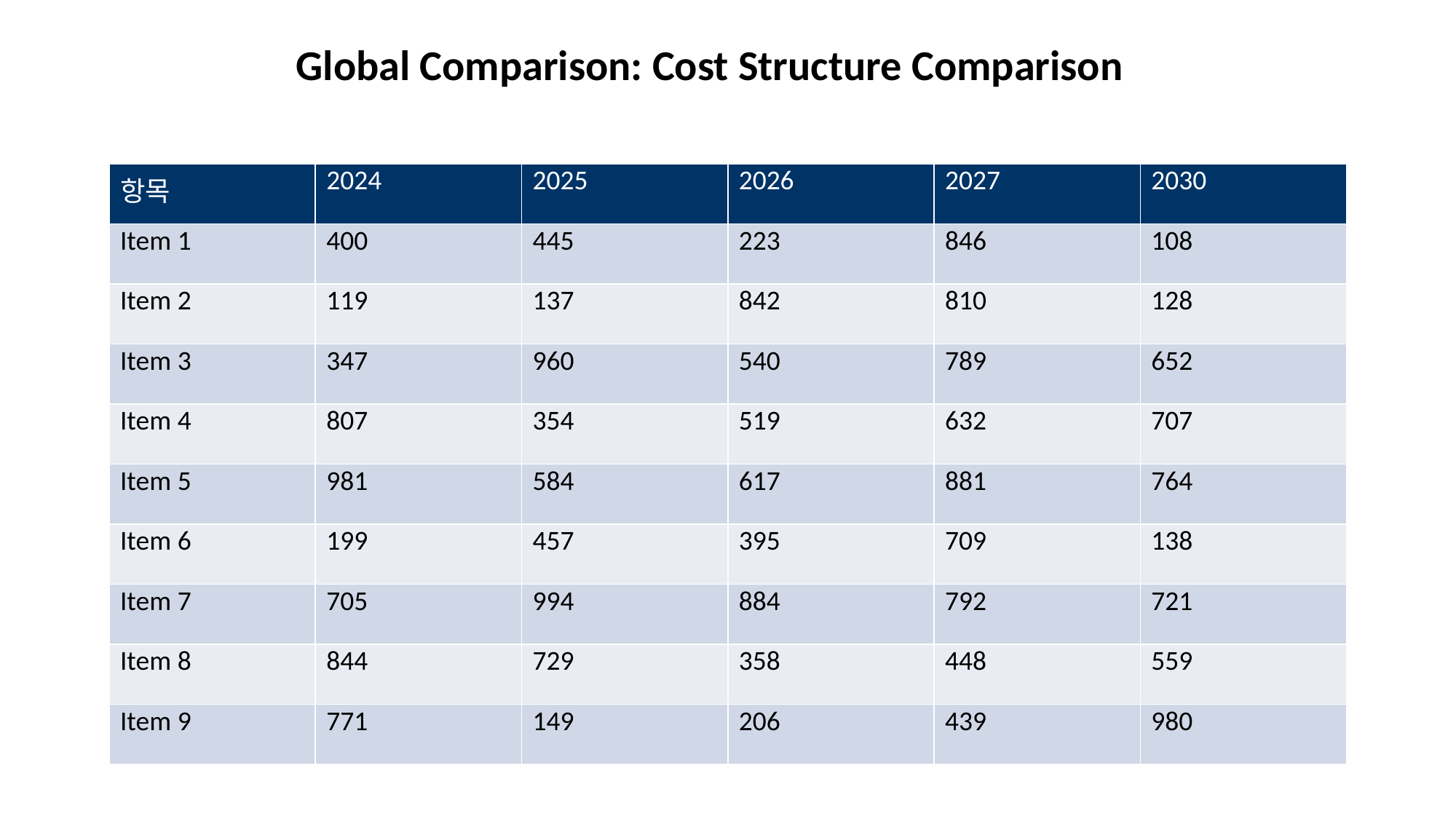

Global Comparison: Cost Structure Comparison
#
| 항목 | 2024 | 2025 | 2026 | 2027 | 2030 |
| --- | --- | --- | --- | --- | --- |
| Item 1 | 400 | 445 | 223 | 846 | 108 |
| Item 2 | 119 | 137 | 842 | 810 | 128 |
| Item 3 | 347 | 960 | 540 | 789 | 652 |
| Item 4 | 807 | 354 | 519 | 632 | 707 |
| Item 5 | 981 | 584 | 617 | 881 | 764 |
| Item 6 | 199 | 457 | 395 | 709 | 138 |
| Item 7 | 705 | 994 | 884 | 792 | 721 |
| Item 8 | 844 | 729 | 358 | 448 | 559 |
| Item 9 | 771 | 149 | 206 | 439 | 980 |